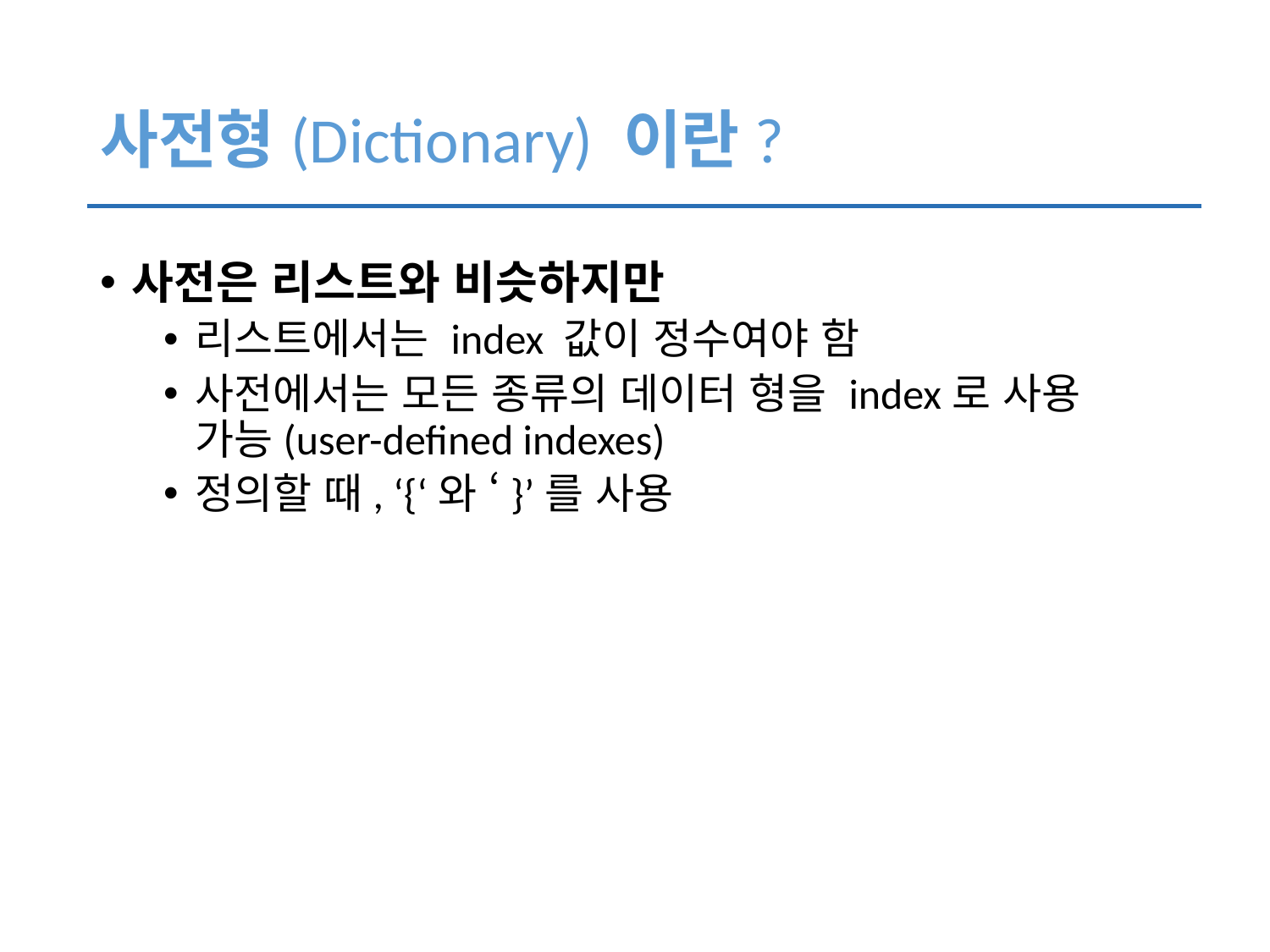

# 사전형(Dictionary) 이란?
사전은 리스트와 비슷하지만
리스트에서는 index 값이 정수여야 함
사전에서는 모든 종류의 데이터 형을 index로 사용 가능(user-defined indexes)
정의할 때, ‘{‘와 ‘}’를 사용